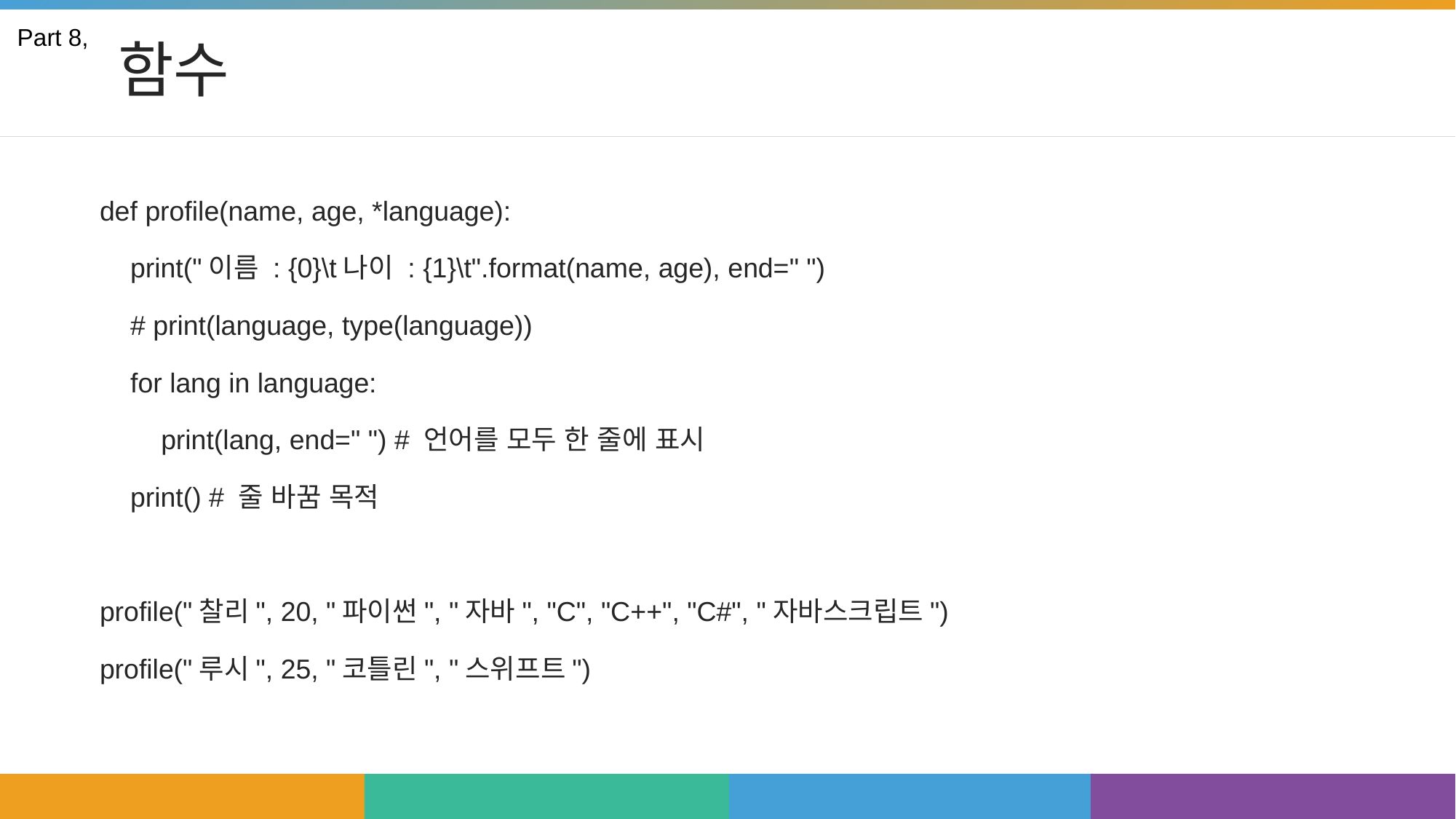

# 함수
Part 8,
def profile(name, age, *language):
    print("이름 : {0}\t나이 : {1}\t".format(name, age), end=" ")
    # print(language, type(language))
    for lang in language:
        print(lang, end=" ") # 언어를 모두 한 줄에 표시
    print() # 줄 바꿈 목적

profile("찰리", 20, "파이썬", "자바", "C", "C++", "C#", "자바스크립트")
profile("루시", 25, "코틀린", "스위프트")